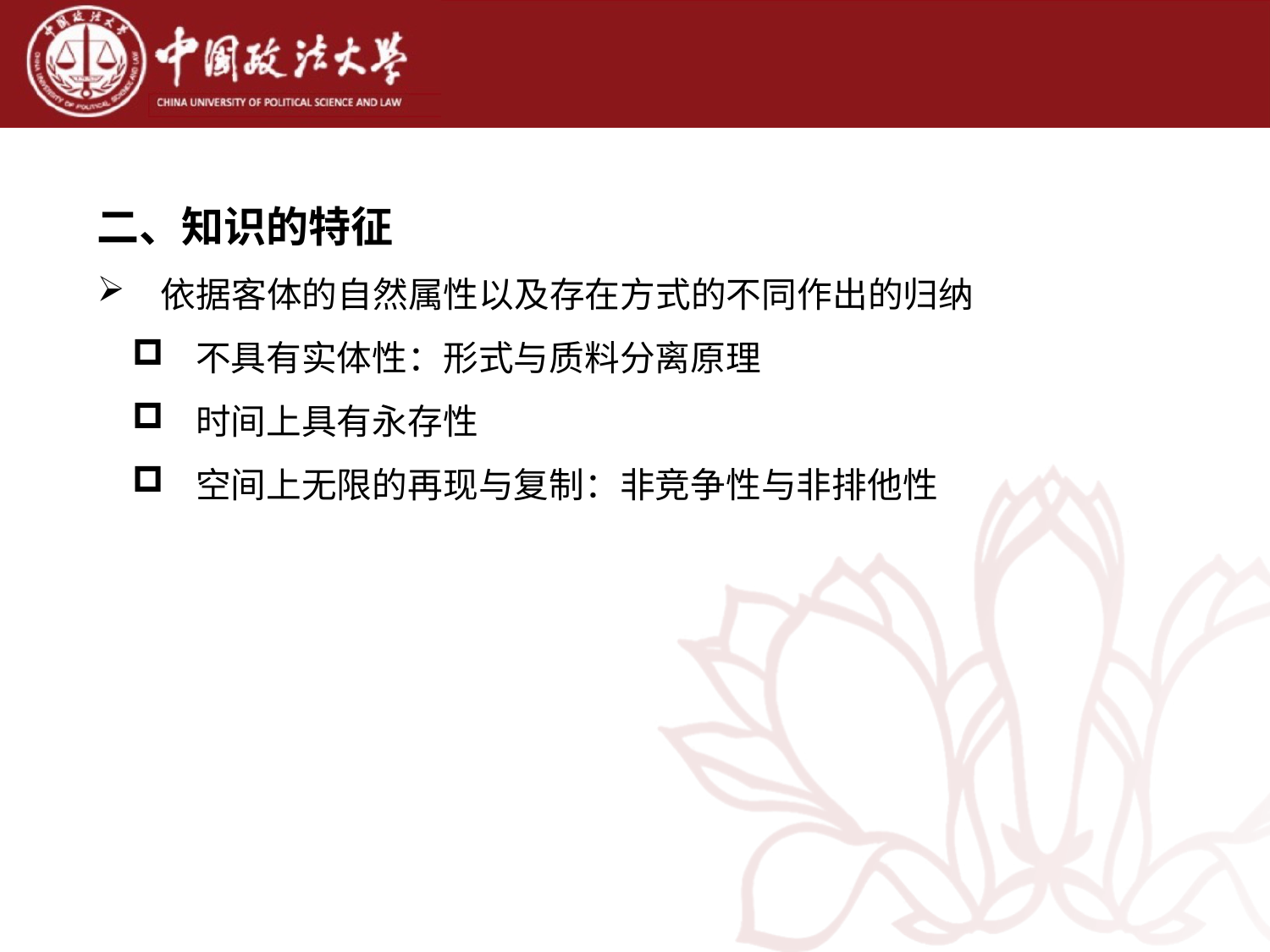

二、知识的特征
依据客体的自然属性以及存在方式的不同作出的归纳
不具有实体性：形式与质料分离原理
时间上具有永存性
空间上无限的再现与复制：非竞争性与非排他性